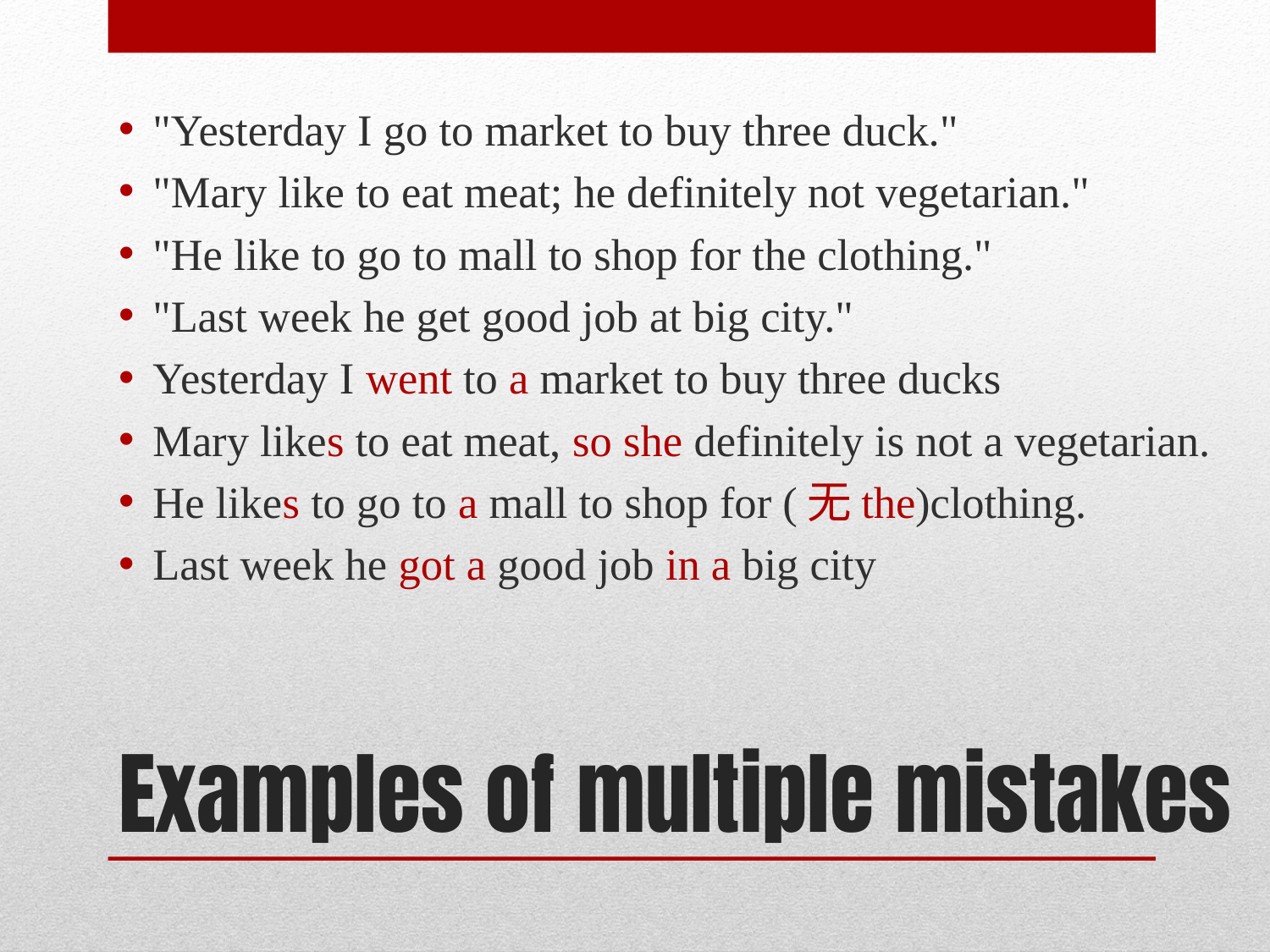

"Yesterday I go to market to buy three duck."
"Mary like to eat meat; he definitely not vegetarian."
"He like to go to mall to shop for the clothing."
"Last week he get good job at big city."
Yesterday I went to a market to buy three ducks
Mary likes to eat meat, so she definitely is not a vegetarian.
He likes to go to a mall to shop for (无the)clothing.
Last week he got a good job in a big city

# Examples of multiple mistakes